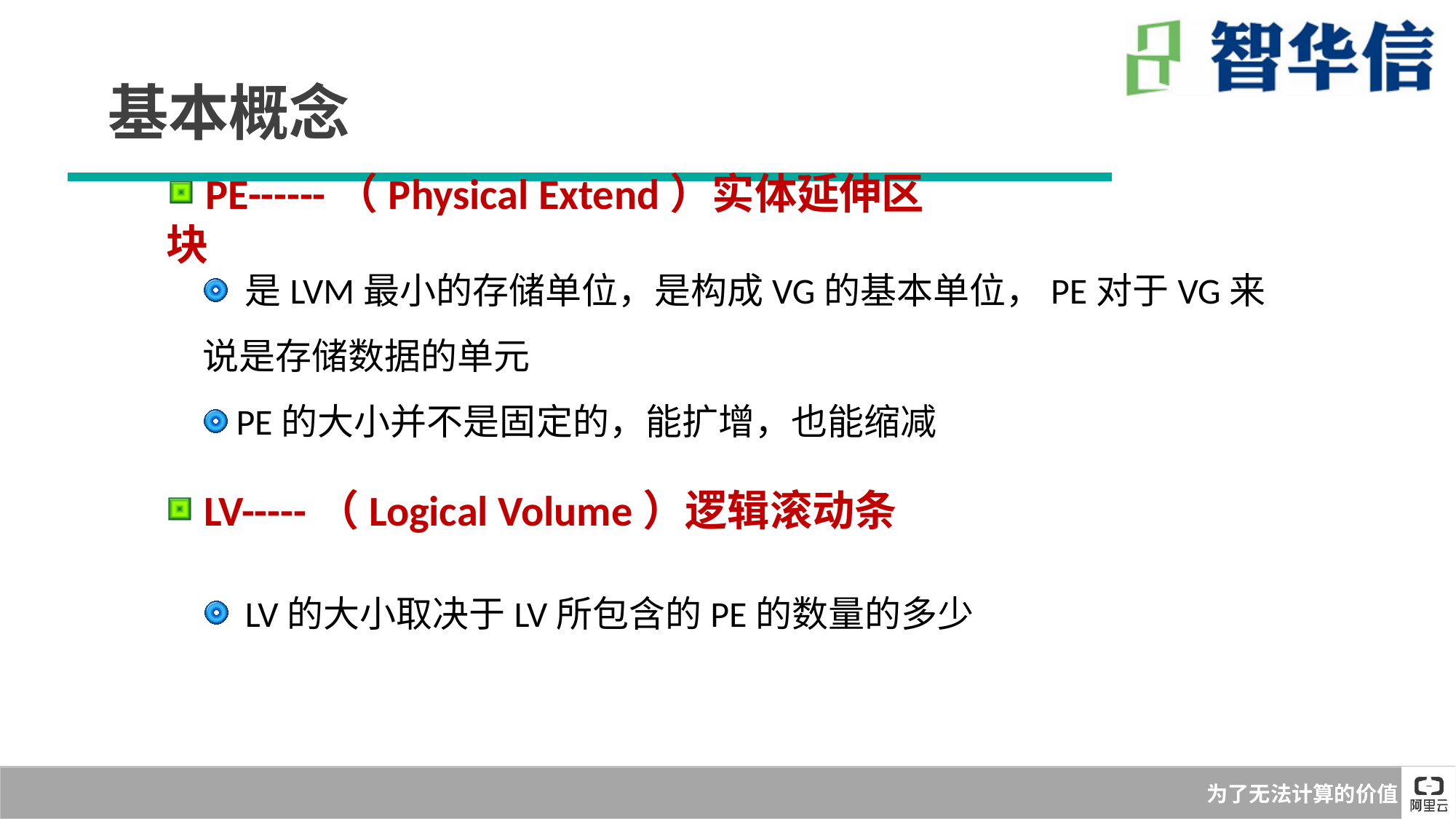

基本概念
 PE------（Physical Extend）实体延伸区块
 是LVM最小的存储单位，是构成VG的基本单位，PE对于VG来说是存储数据的单元
 PE的大小并不是固定的，能扩增，也能缩减
 LV-----（Logical Volume）逻辑滚动条
  LV的大小取决于LV所包含的PE的数量的多少